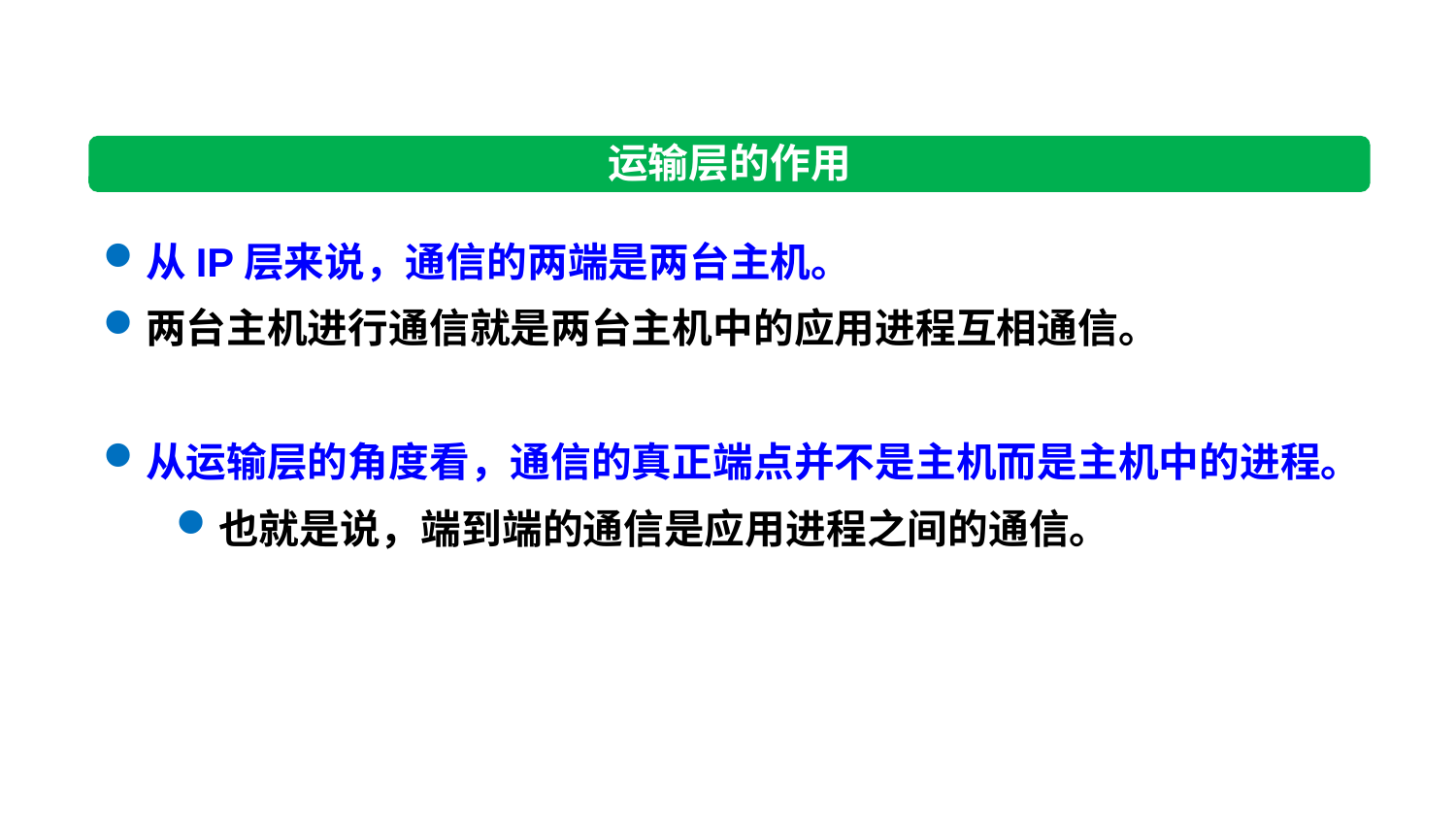

运输层的作用

从IP层来说，通信的两端是两台主机。
两台主机进行通信就是两台主机中的应用进程互相通信。

从运输层的角度看，通信的真正端点并不是主机而是主机中的进程。
也就是说，端到端的通信是应用进程之间的通信。
8